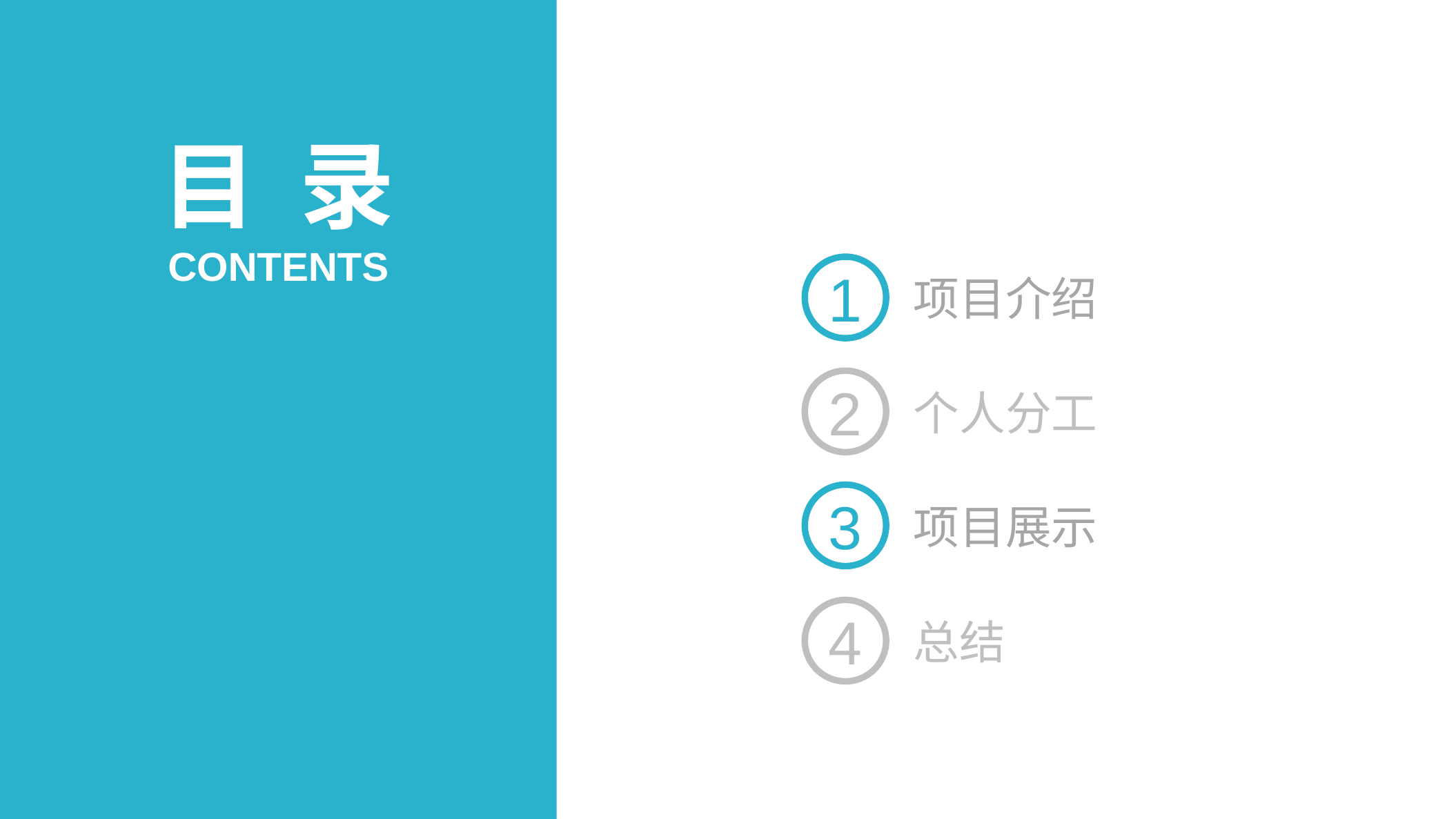

目  录
CONTENTS
1
项目介绍
2
个人分工
3
项目展示
4
总结